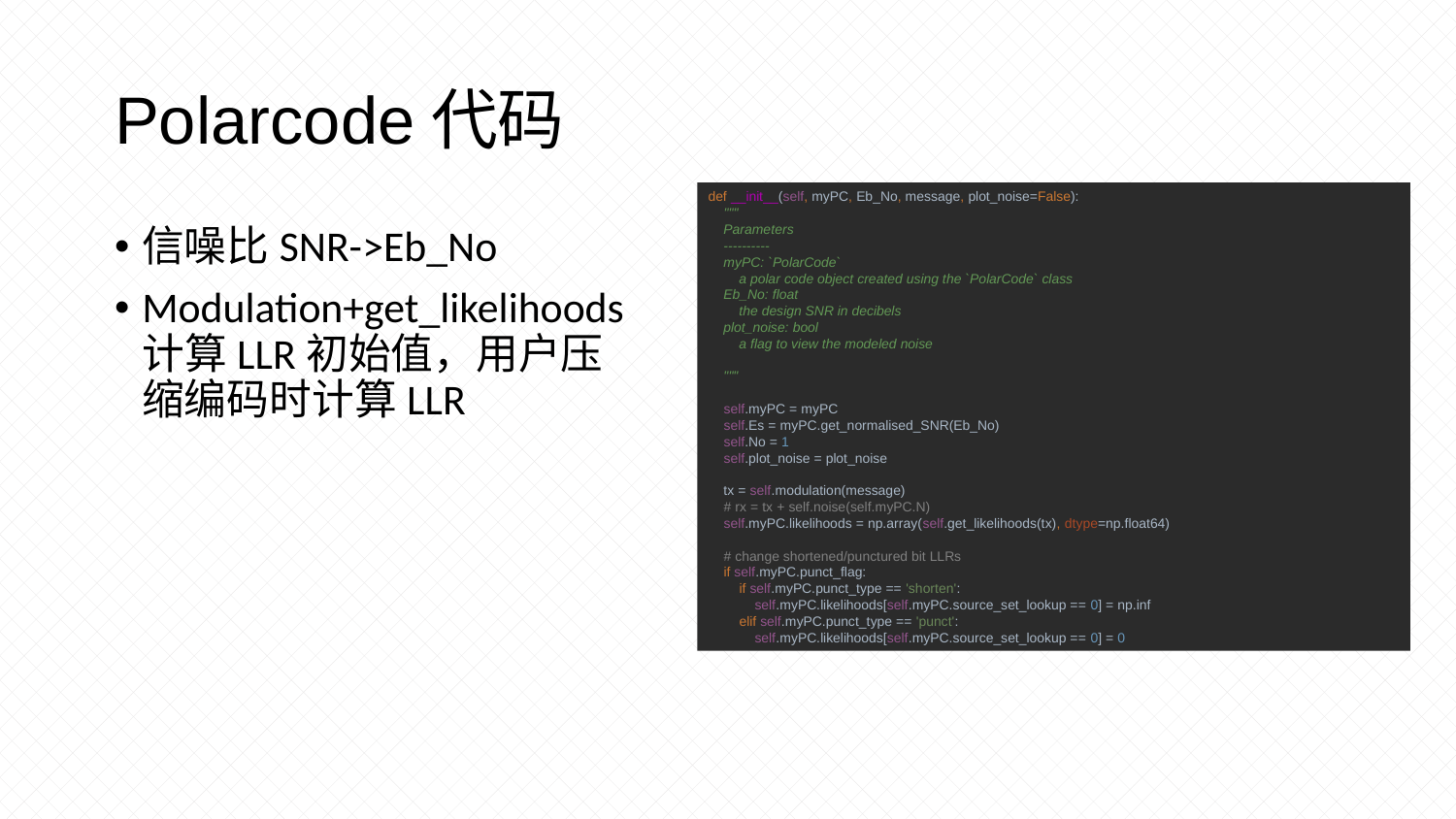

# Polarcode代码
def __init__(self, myPC, Eb_No, message, plot_noise=False):
    """
    Parameters
    ----------
    myPC: `PolarCode`
        a polar code object created using the `PolarCode` class
    Eb_No: float
        the design SNR in decibels
    plot_noise: bool
        a flag to view the modeled noise
    """
    self.myPC = myPC
    self.Es = myPC.get_normalised_SNR(Eb_No)
    self.No = 1
    self.plot_noise = plot_noise
    tx = self.modulation(message)
    # rx = tx + self.noise(self.myPC.N)
    self.myPC.likelihoods = np.array(self.get_likelihoods(tx), dtype=np.float64)
    # change shortened/punctured bit LLRs
    if self.myPC.punct_flag:
        if self.myPC.punct_type == 'shorten':
            self.myPC.likelihoods[self.myPC.source_set_lookup == 0] = np.inf
        elif self.myPC.punct_type == 'punct':
            self.myPC.likelihoods[self.myPC.source_set_lookup == 0] = 0
信噪比SNR->Eb_No
Modulation+get_likelihoods计算LLR初始值，用户压缩编码时计算LLR